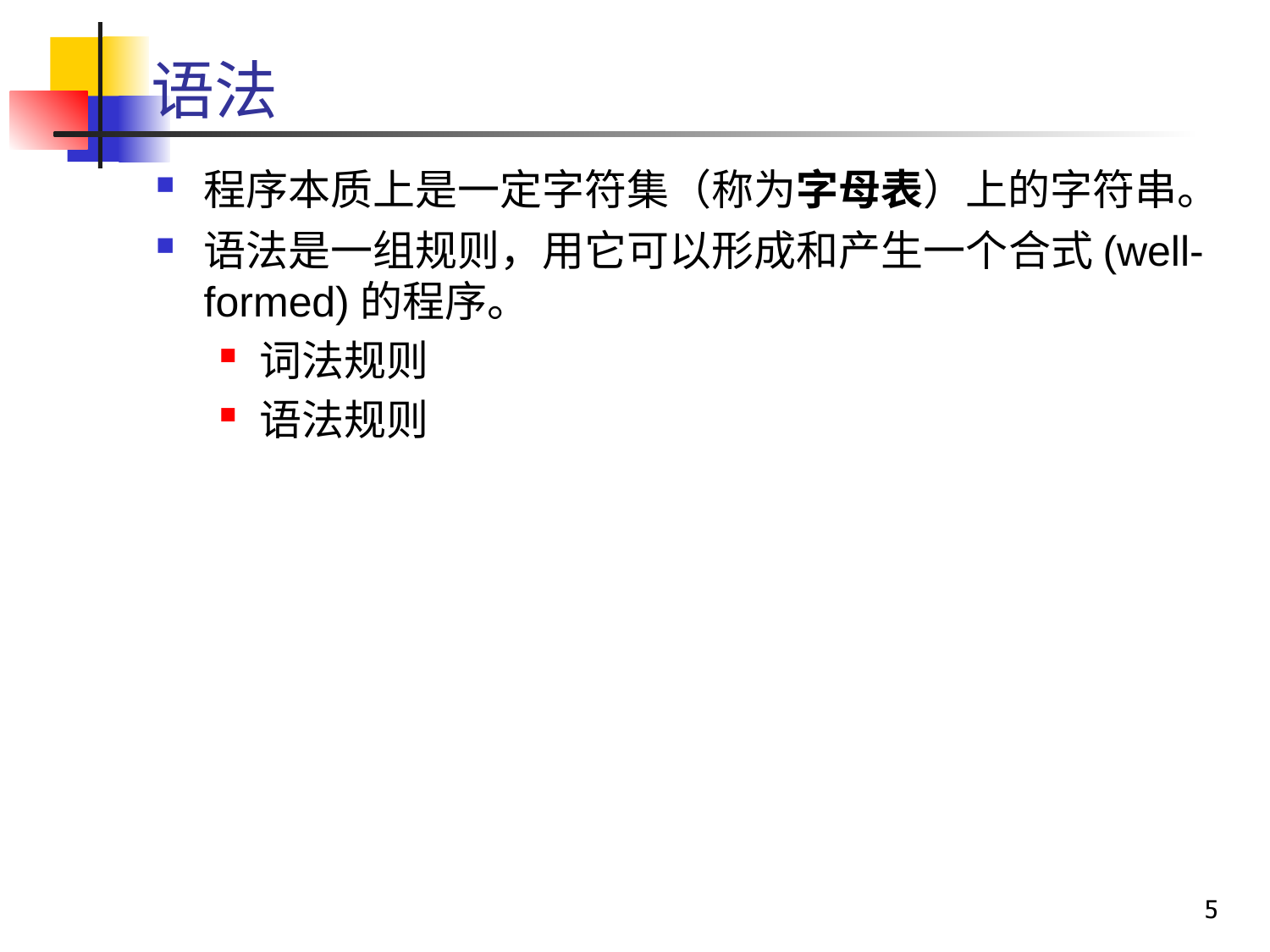

# 语法
程序本质上是一定字符集（称为字母表）上的字符串。
语法是一组规则，用它可以形成和产生一个合式(well-formed)的程序。
词法规则
语法规则

5